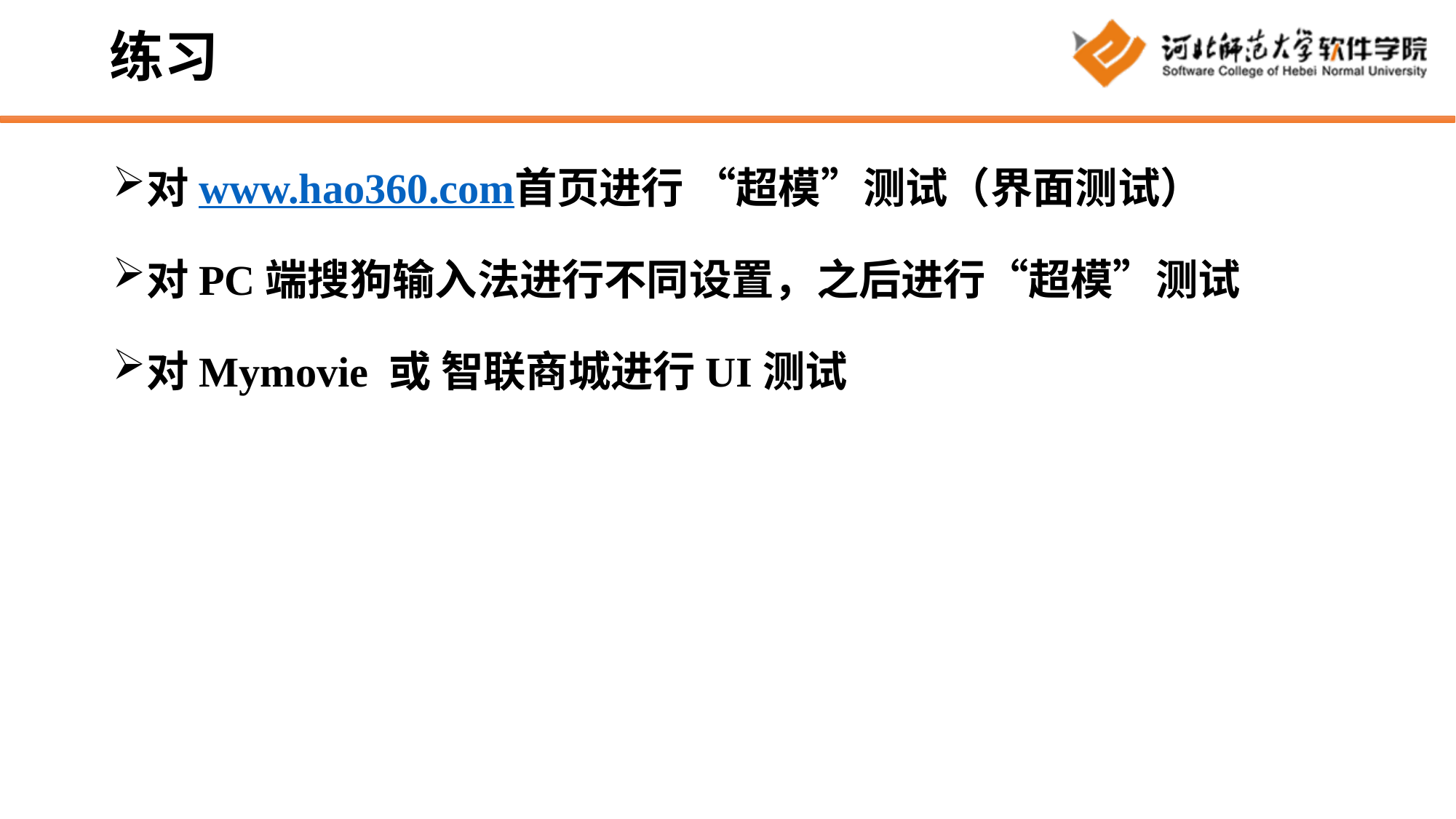

# 练习
对www.hao360.com首页进行 “超模”测试（界面测试）
对PC端搜狗输入法进行不同设置，之后进行“超模”测试
对Mymovie 或 智联商城进行UI测试